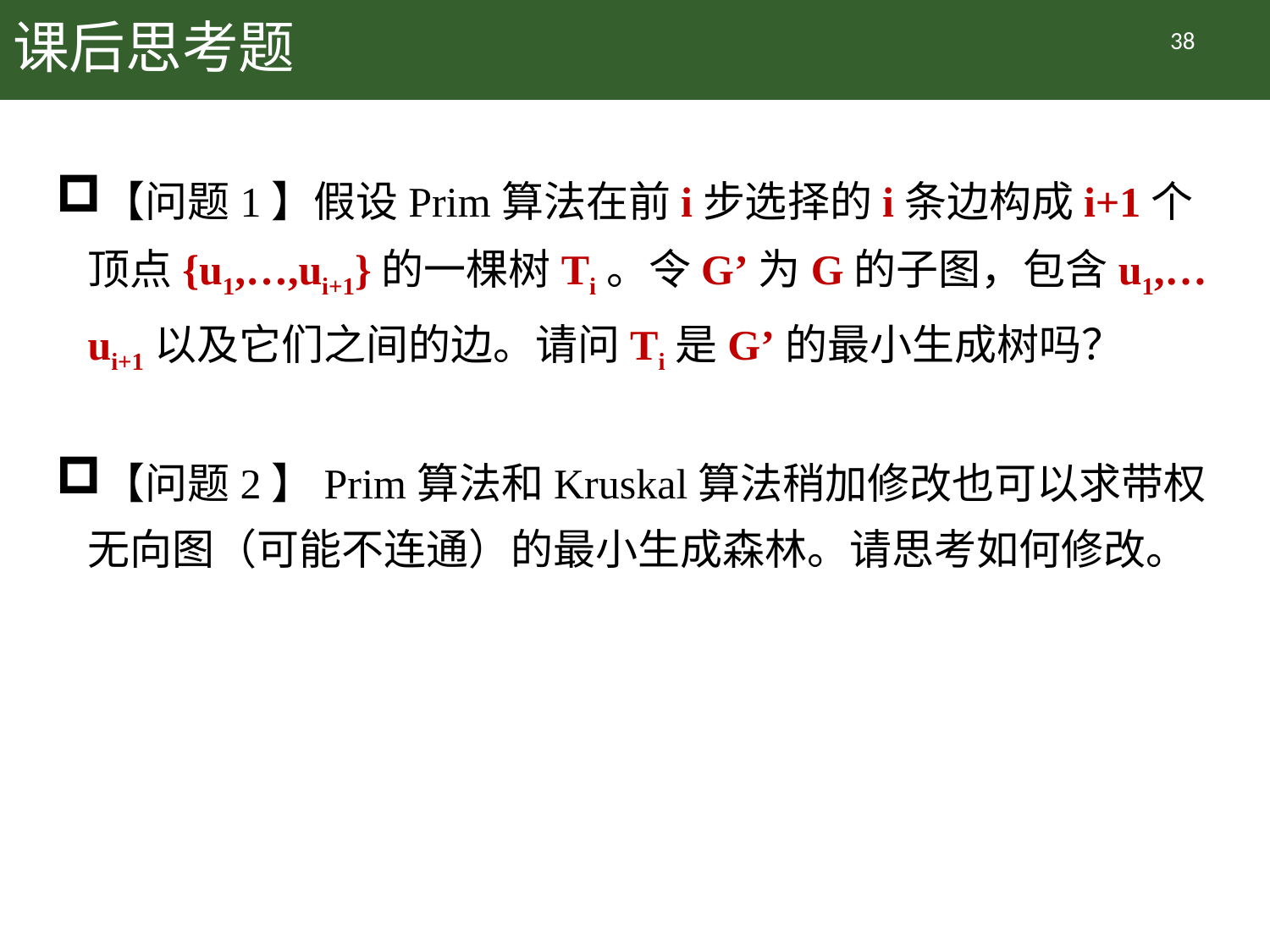

# 课后思考题
38
【问题1】假设Prim算法在前i步选择的i条边构成i+1个顶点{u1,…,ui+1}的一棵树Ti。令G’为G的子图，包含u1,…ui+1以及它们之间的边。请问Ti是G’的最小生成树吗？

【问题2】Prim算法和Kruskal算法稍加修改也可以求带权无向图（可能不连通）的最小生成森林。请思考如何修改。